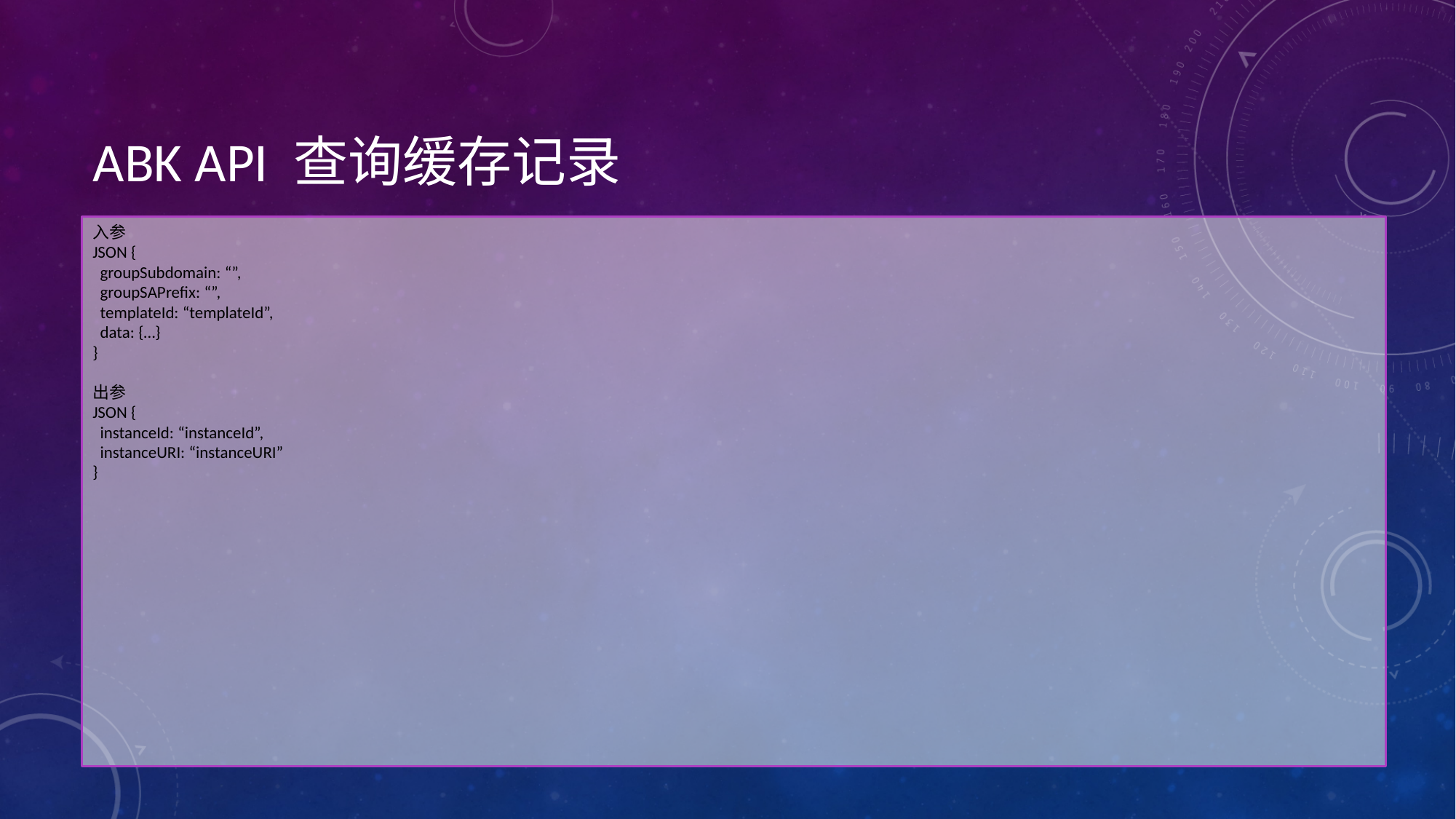

# ABK API 查询缓存记录
入参
JSON {
  groupSubdomain: “”,
  groupSAPrefix: “”,
  templateId: “templateId”,
  data: {…}
}

出参
JSON {
  instanceId: “instanceId”,
  instanceURI: “instanceURI”
}